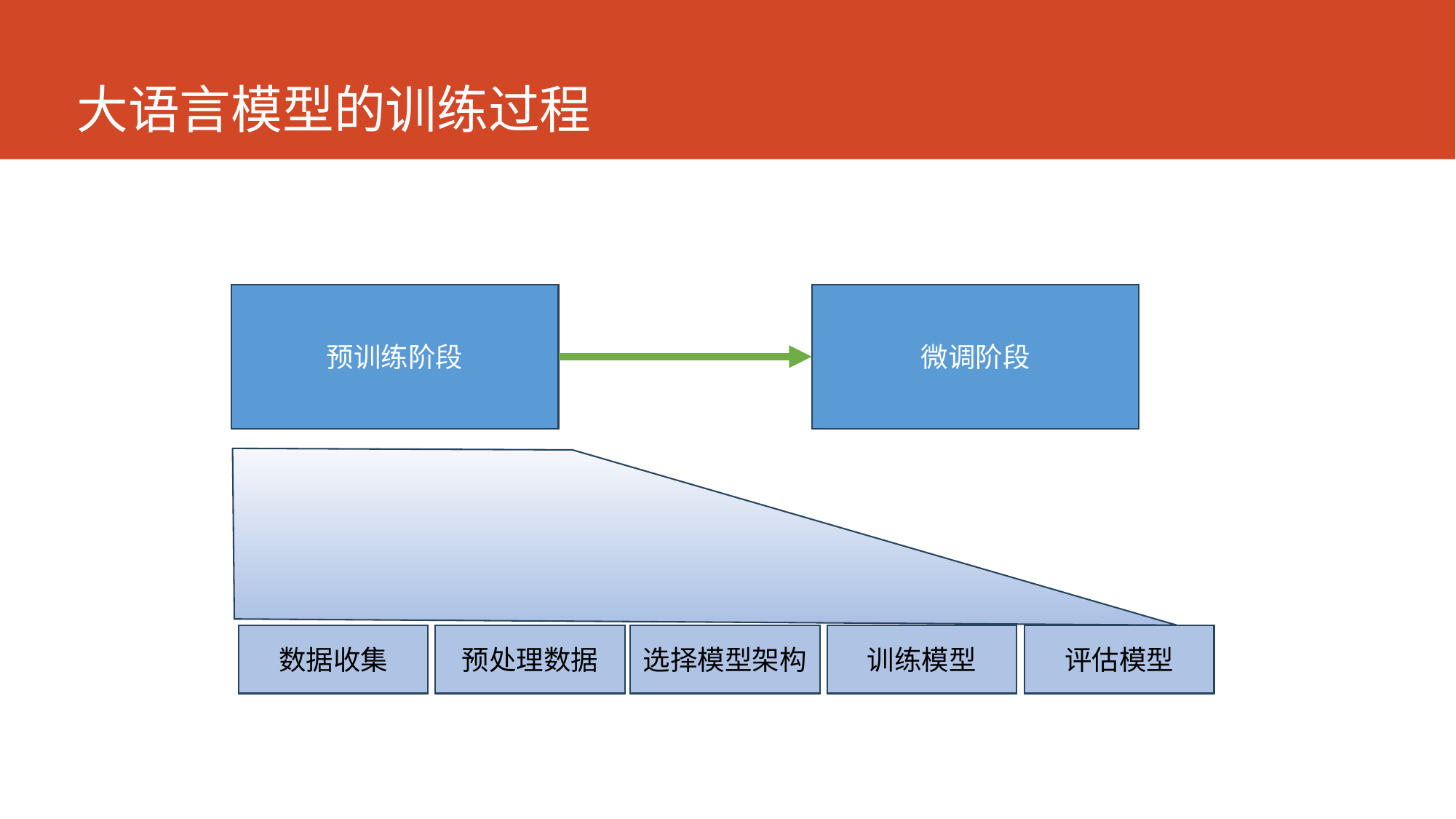

# 大语言模型的训练过程
预训练阶段
微调阶段

评估模型
训练模型
选择模型架构
数据收集
预处理数据